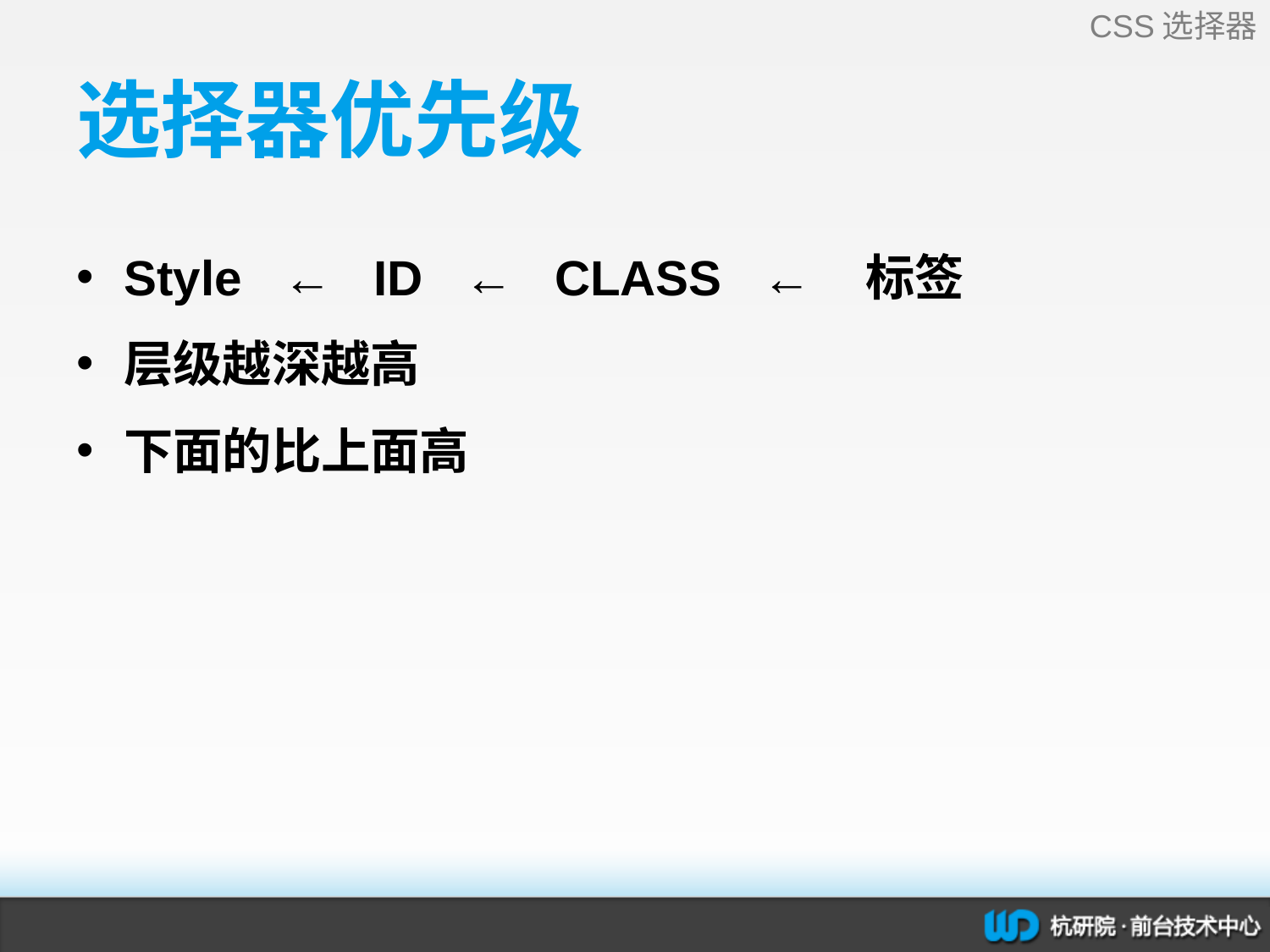

CSS选择器
# 选择器优先级
Style   ←   ID   ←   CLASS   ←   标签
层级越深越高
下面的比上面高